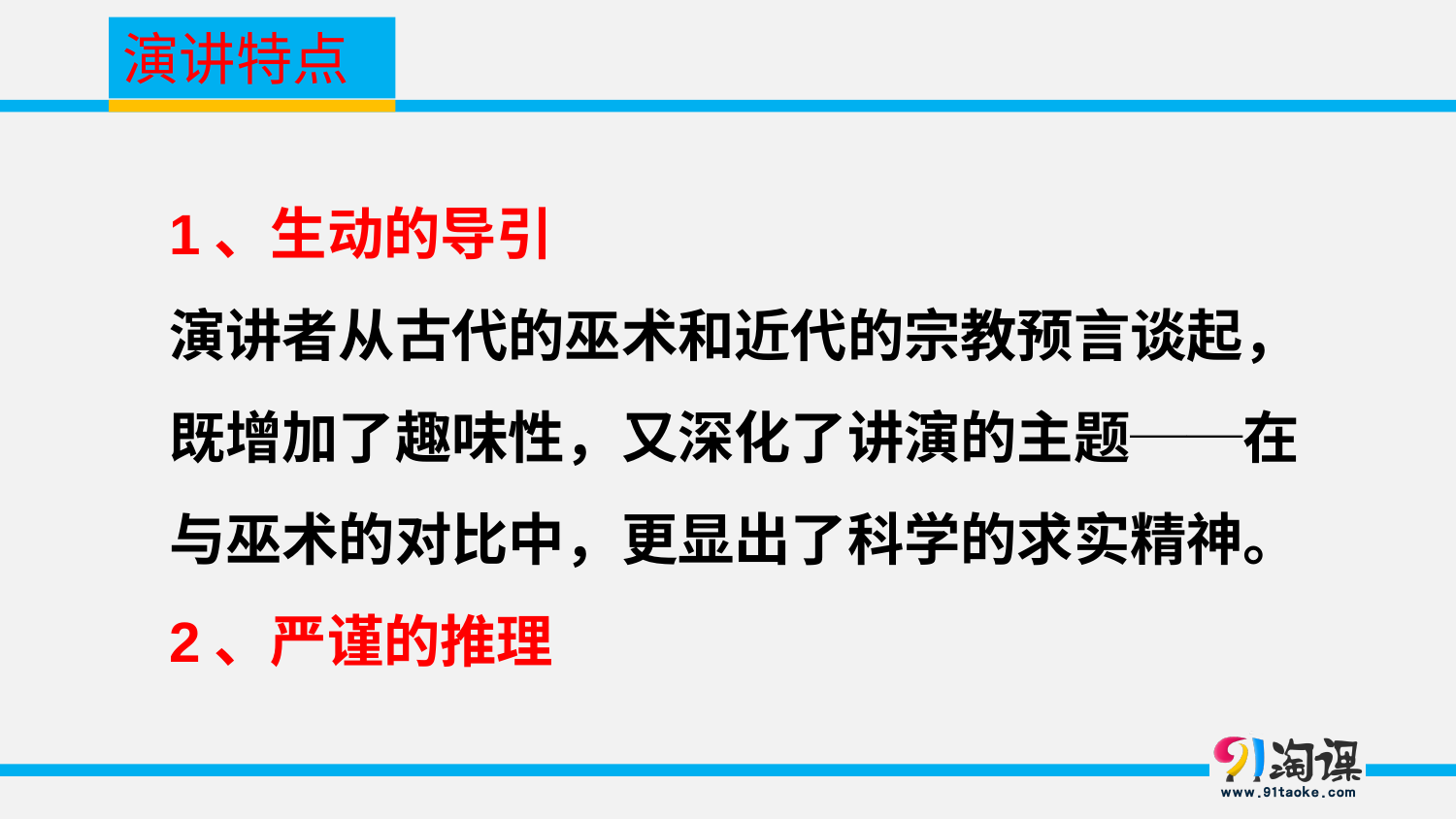

演讲特点
1、生动的导引
演讲者从古代的巫术和近代的宗教预言谈起，既增加了趣味性，又深化了讲演的主题──在与巫术的对比中，更显出了科学的求实精神。
2、严谨的推理